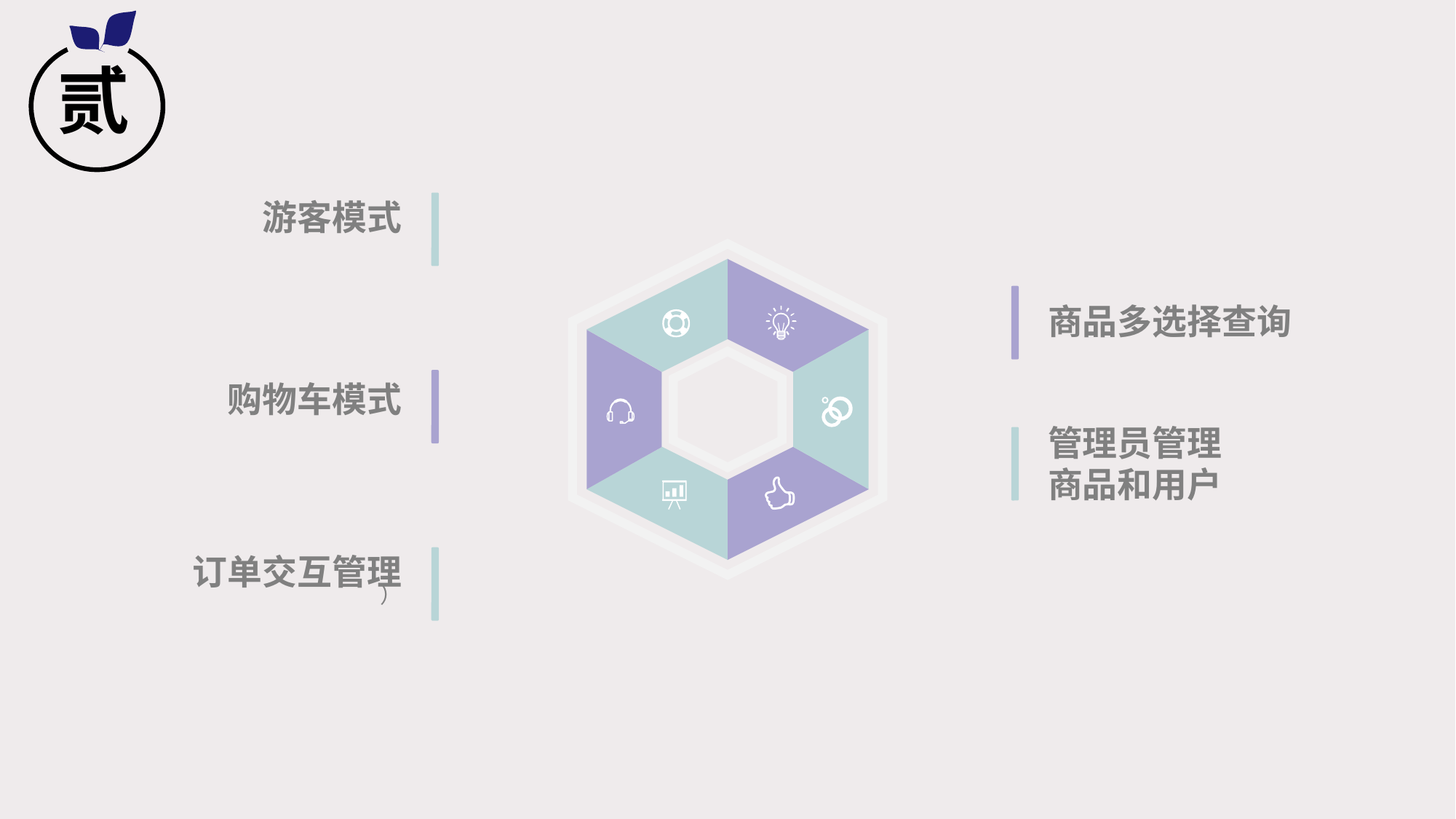

贰
游客模式

商品多选择查询
购物车模式

管理员管理
商品和用户

订单交互管理

）